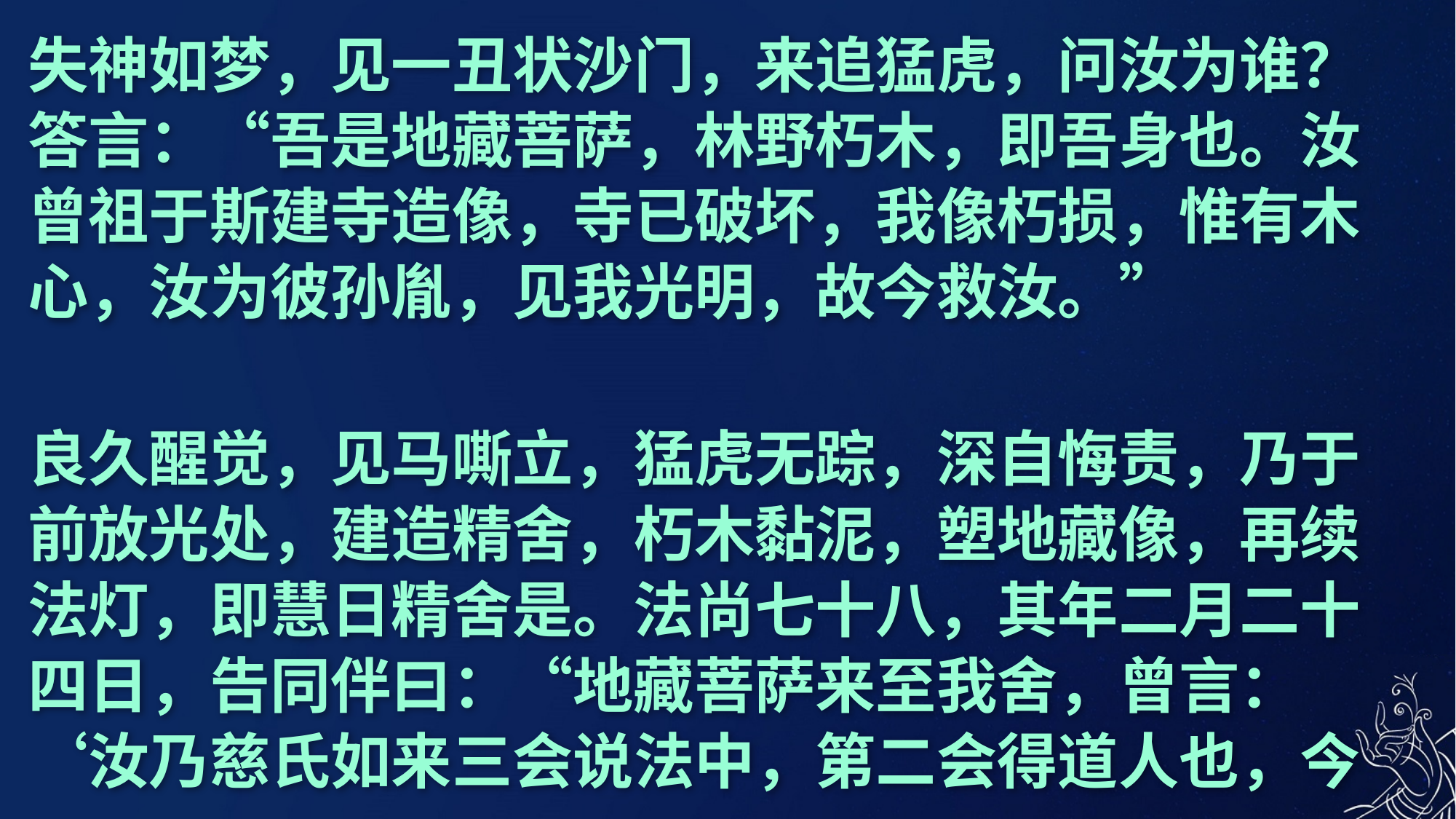

失神如梦，见一丑状沙门，来追猛虎，问汝为谁？答言：“吾是地藏菩萨，林野朽木，即吾身也。汝曾祖于斯建寺造像，寺已破坏，我像朽损，惟有木心，汝为彼孙胤，见我光明，故今救汝。”

良久醒觉，见马嘶立，猛虎无踪，深自悔责，乃于前放光处，建造精舍，朽木黏泥，塑地藏像，再续法灯，即慧日精舍是。法尚七十八，其年二月二十四日，告同伴曰：“地藏菩萨来至我舍，曾言：‘汝乃慈氏如来三会说法中，第二会得道人也，今